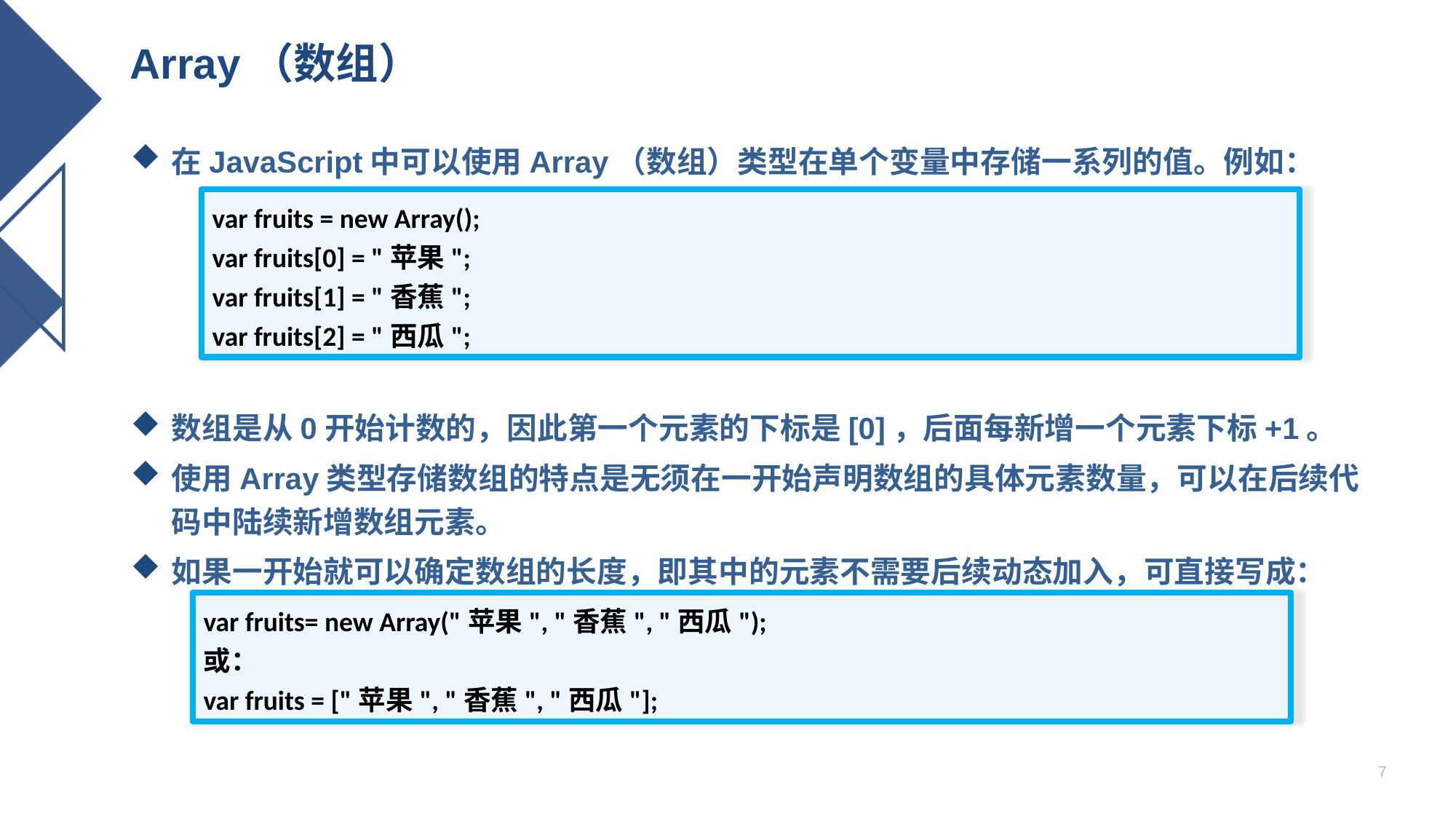

# Array（数组）
在JavaScript中可以使用Array（数组）类型在单个变量中存储一系列的值。例如：

数组是从0开始计数的，因此第一个元素的下标是[0]，后面每新增一个元素下标+1。
使用Array类型存储数组的特点是无须在一开始声明数组的具体元素数量，可以在后续代码中陆续新增数组元素。
如果一开始就可以确定数组的长度，即其中的元素不需要后续动态加入，可直接写成：

var fruits = new Array();
var fruits[0] = "苹果";
var fruits[1] = "香蕉";
var fruits[2] = "西瓜";
var fruits= new Array("苹果", "香蕉", "西瓜");
或：
var fruits = ["苹果", "香蕉", "西瓜"];
7